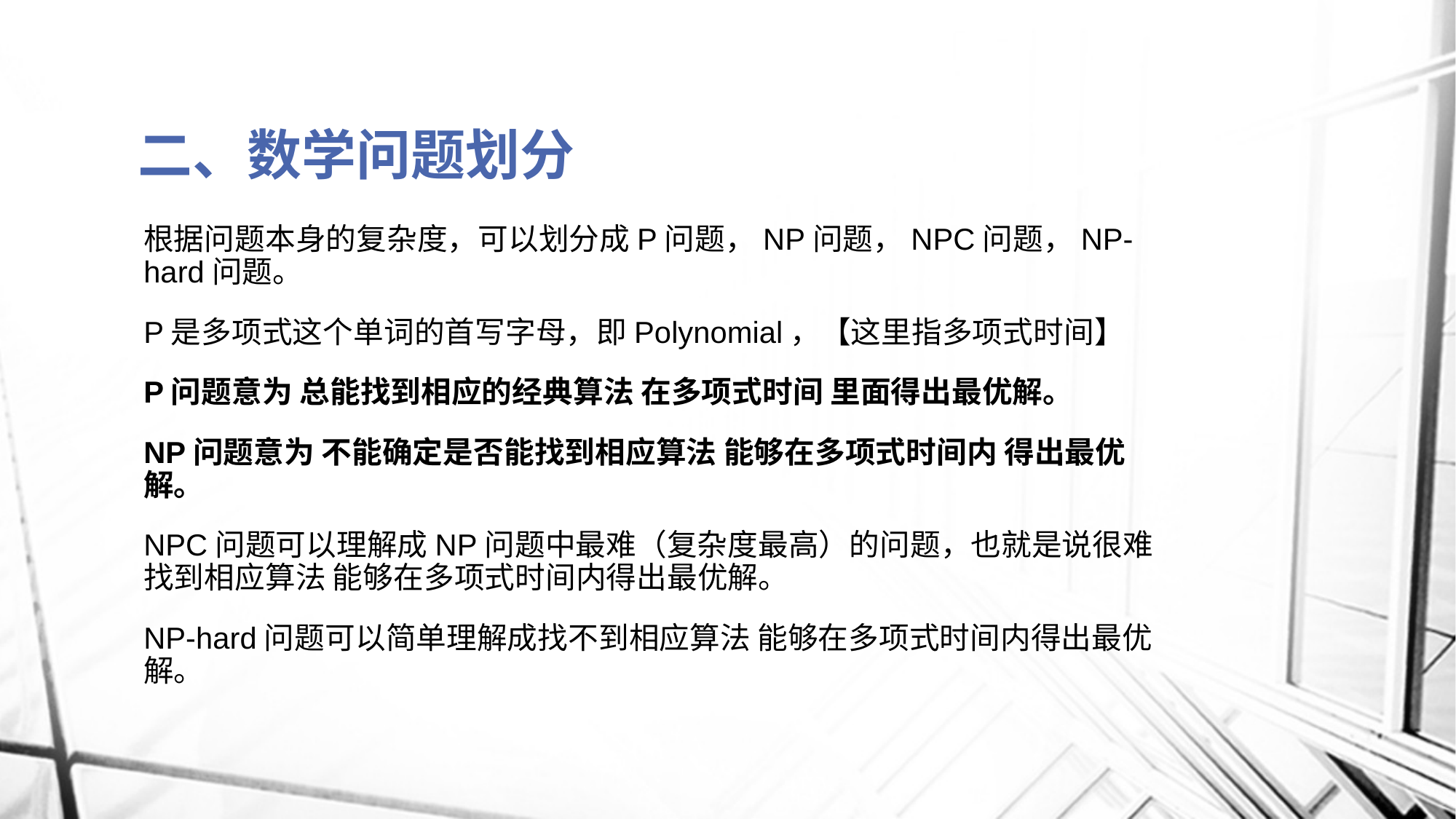

# 二、数学问题划分
根据问题本身的复杂度，可以划分成P问题，NP问题，NPC问题，NP-hard问题。
P是多项式这个单词的首写字母，即Polynomial，【这里指多项式时间】
P问题意为 总能找到相应的经典算法 在多项式时间 里面得出最优解。
NP问题意为 不能确定是否能找到相应算法 能够在多项式时间内 得出最优解。
NPC问题可以理解成NP问题中最难（复杂度最高）的问题，也就是说很难找到相应算法 能够在多项式时间内得出最优解。
NP-hard问题可以简单理解成找不到相应算法 能够在多项式时间内得出最优解。